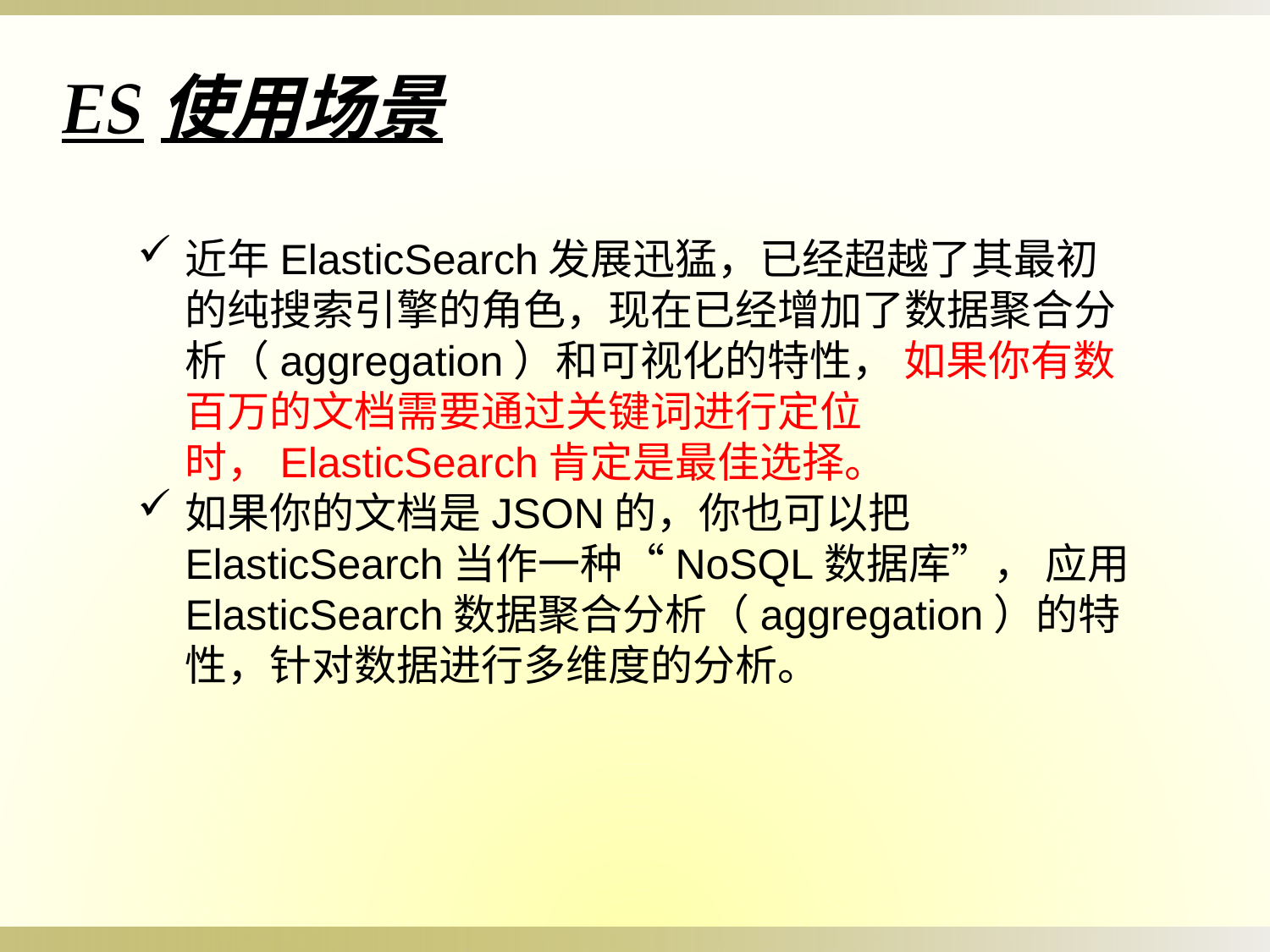

ES使用场景
近年ElasticSearch发展迅猛，已经超越了其最初的纯搜索引擎的角色，现在已经增加了数据聚合分析（aggregation）和可视化的特性， 如果你有数百万的文档需要通过关键词进行定位时，ElasticSearch肯定是最佳选择。
如果你的文档是JSON的，你也可以把 ElasticSearch当作一种“NoSQL数据库”， 应用ElasticSearch数据聚合分析（aggregation）的特性，针对数据进行多维度的分析。